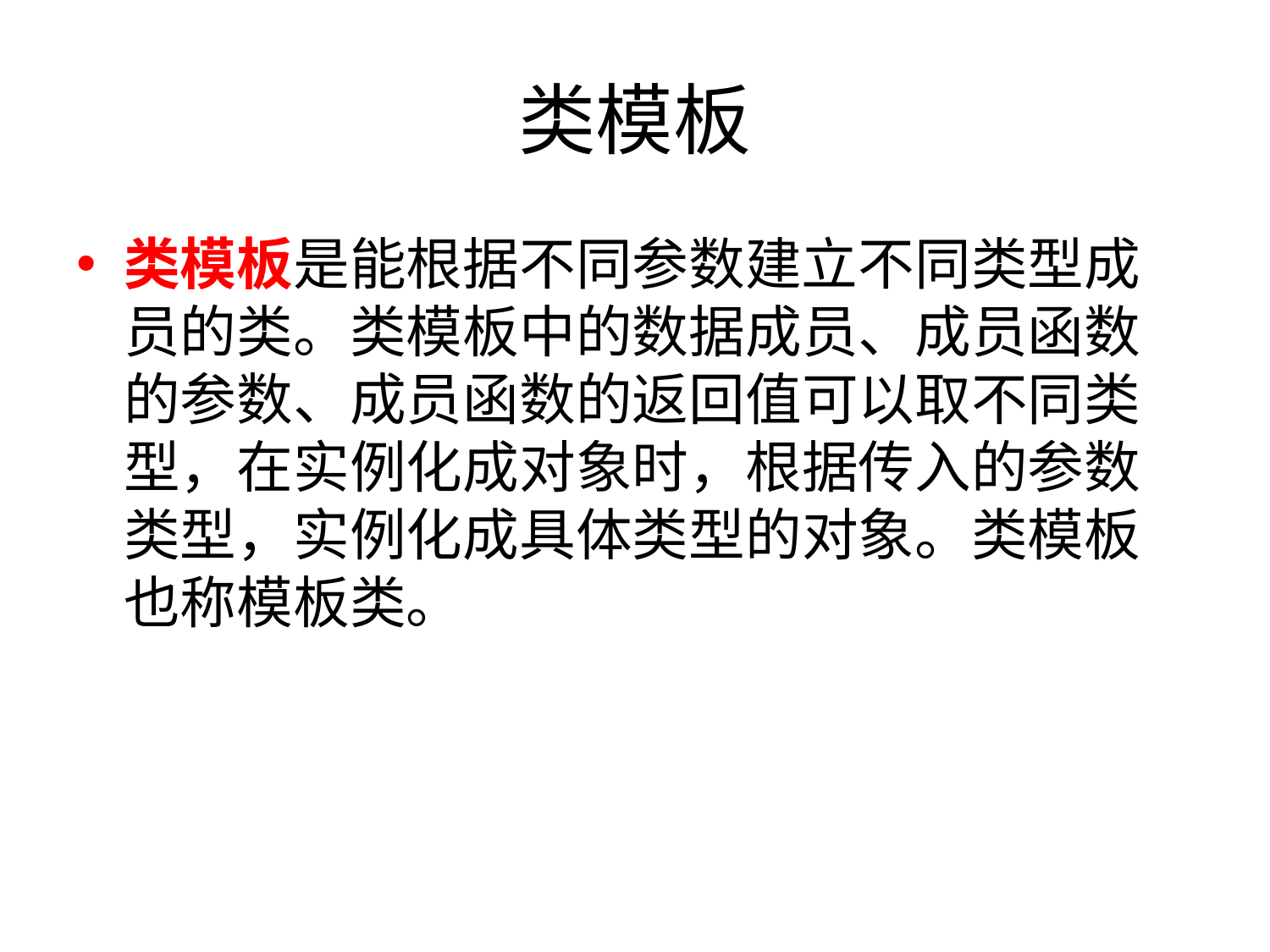

# 类模板
类模板是能根据不同参数建立不同类型成员的类。类模板中的数据成员、成员函数的参数、成员函数的返回值可以取不同类型，在实例化成对象时，根据传入的参数类型，实例化成具体类型的对象。类模板也称模板类。